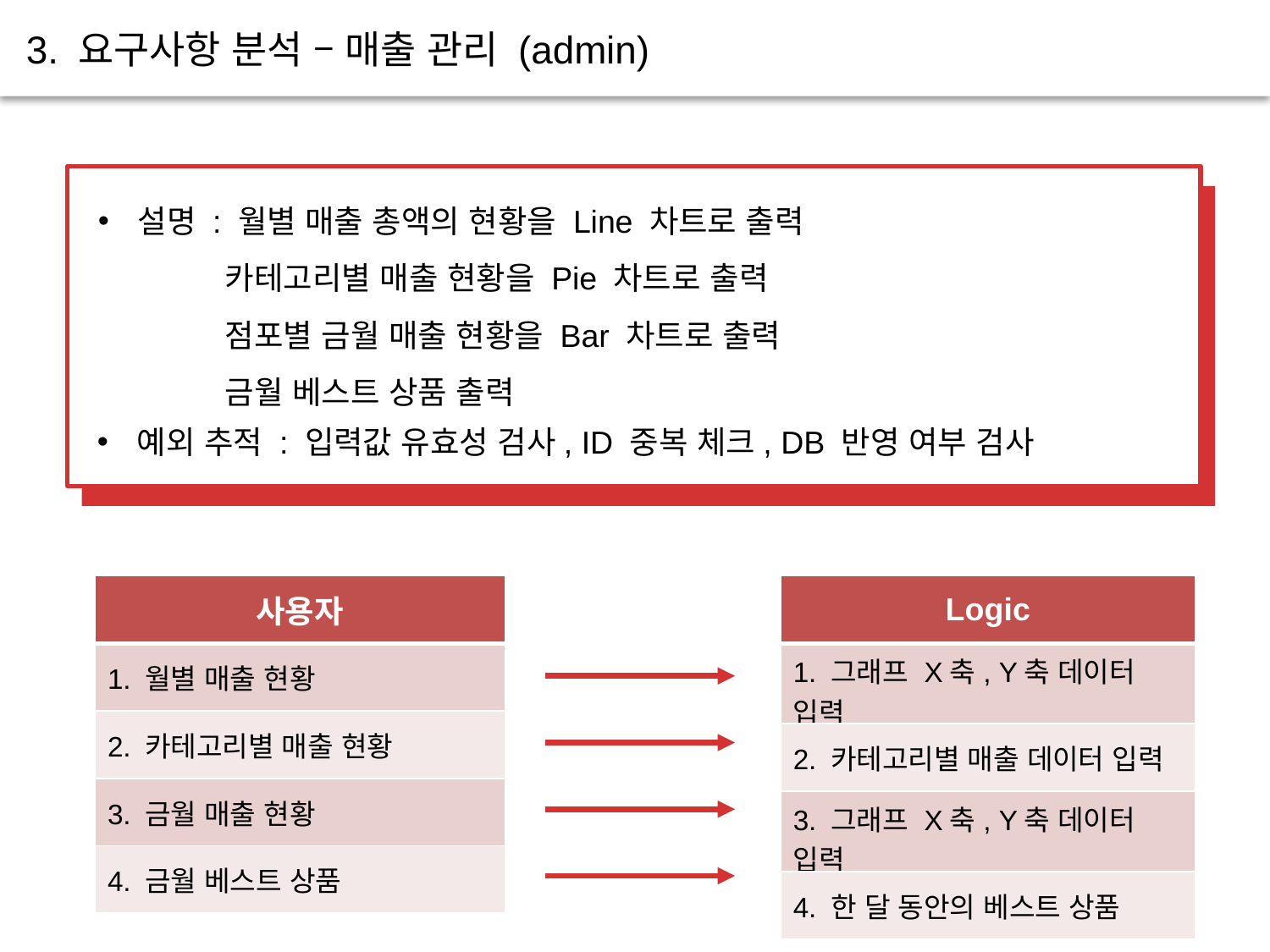

3. 요구사항 분석 – 매출 관리 (admin)

설명 : 월별 매출 총액의 현황을 Line 차트로 출력
	카테고리별 매출 현황을 Pie 차트로 출력
	점포별 금월 매출 현황을 Bar 차트로 출력
	금월 베스트 상품 출력

예외 추적 : 입력값 유효성 검사, ID 중복 체크, DB 반영 여부 검사
| 사용자 |
| --- |
| 1. 월별 매출 현황 |
| 2. 카테고리별 매출 현황 |
| 3. 금월 매출 현황 |
| 4. 금월 베스트 상품 |
| Logic |
| --- |
| 1. 그래프 X축, Y축 데이터 입력 |
| 2. 카테고리별 매출 데이터 입력 |
| 3. 그래프 X축, Y축 데이터 입력 |
| 4. 한 달 동안의 베스트 상품 |